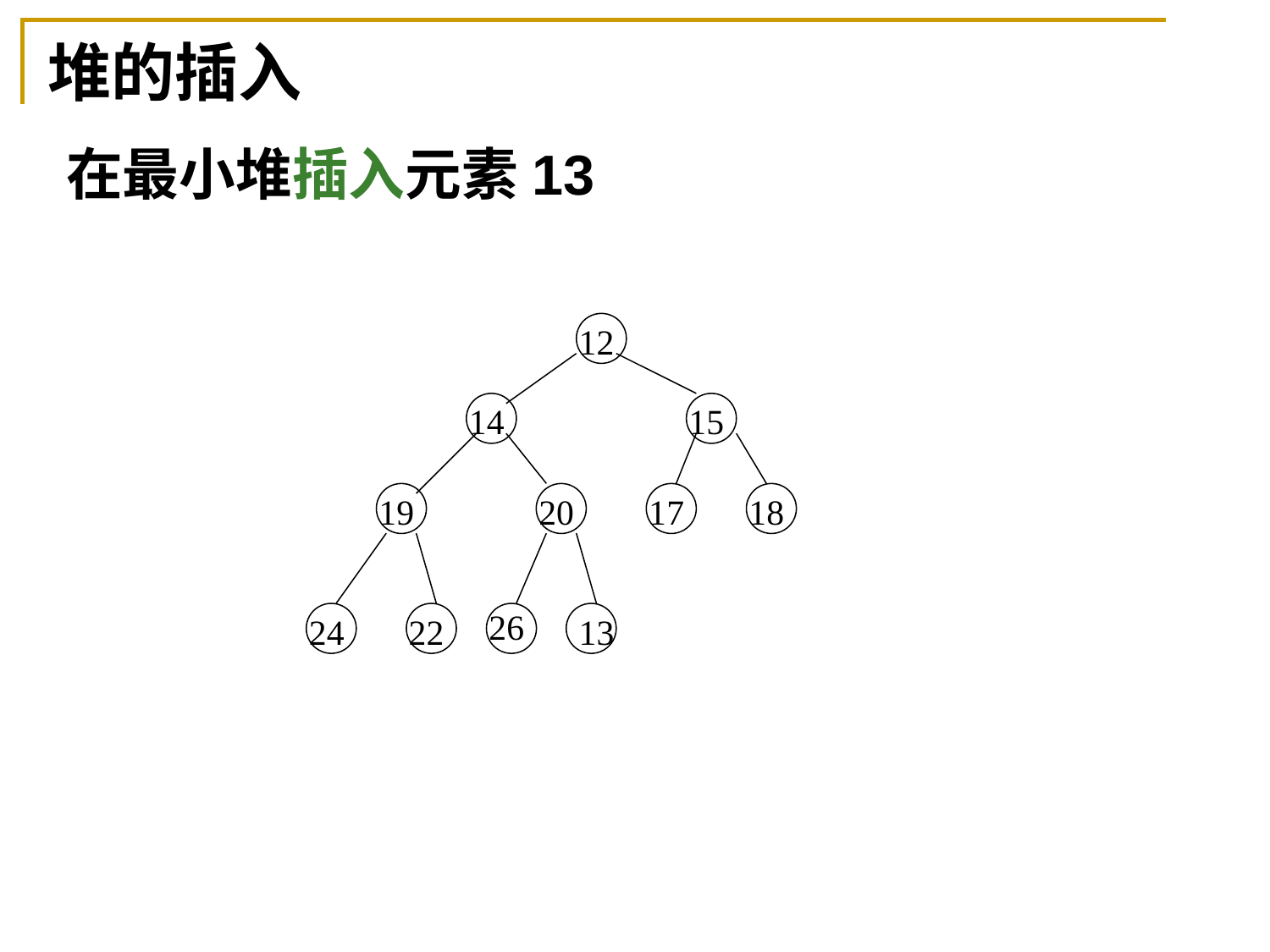

# 堆的插入
在最小堆插入元素13

12

14

15

19

20

17

18

26
24

22

13